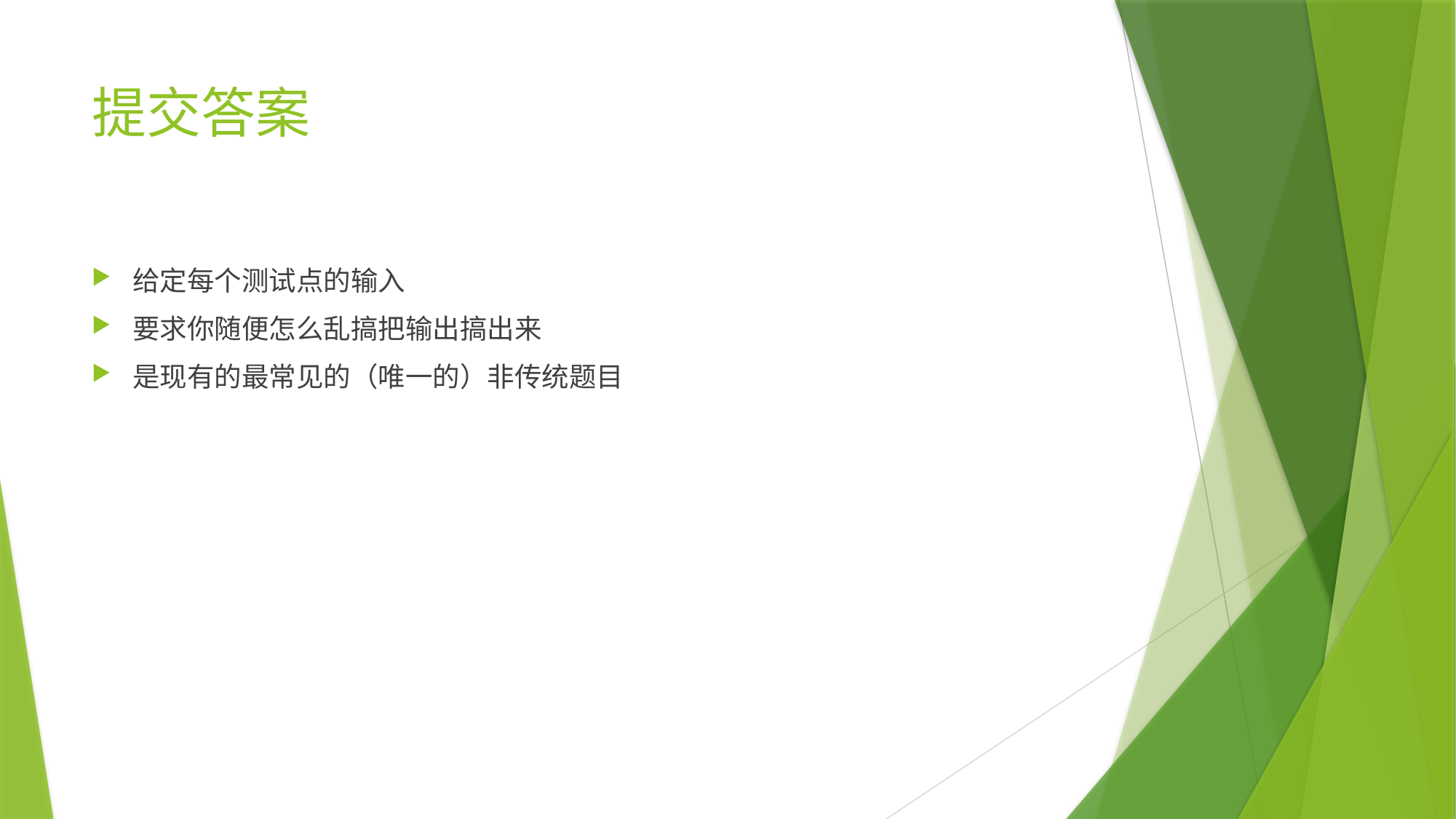

# 提交答案
给定每个测试点的输入
要求你随便怎么乱搞把输出搞出来
是现有的最常见的（唯一的）非传统题目